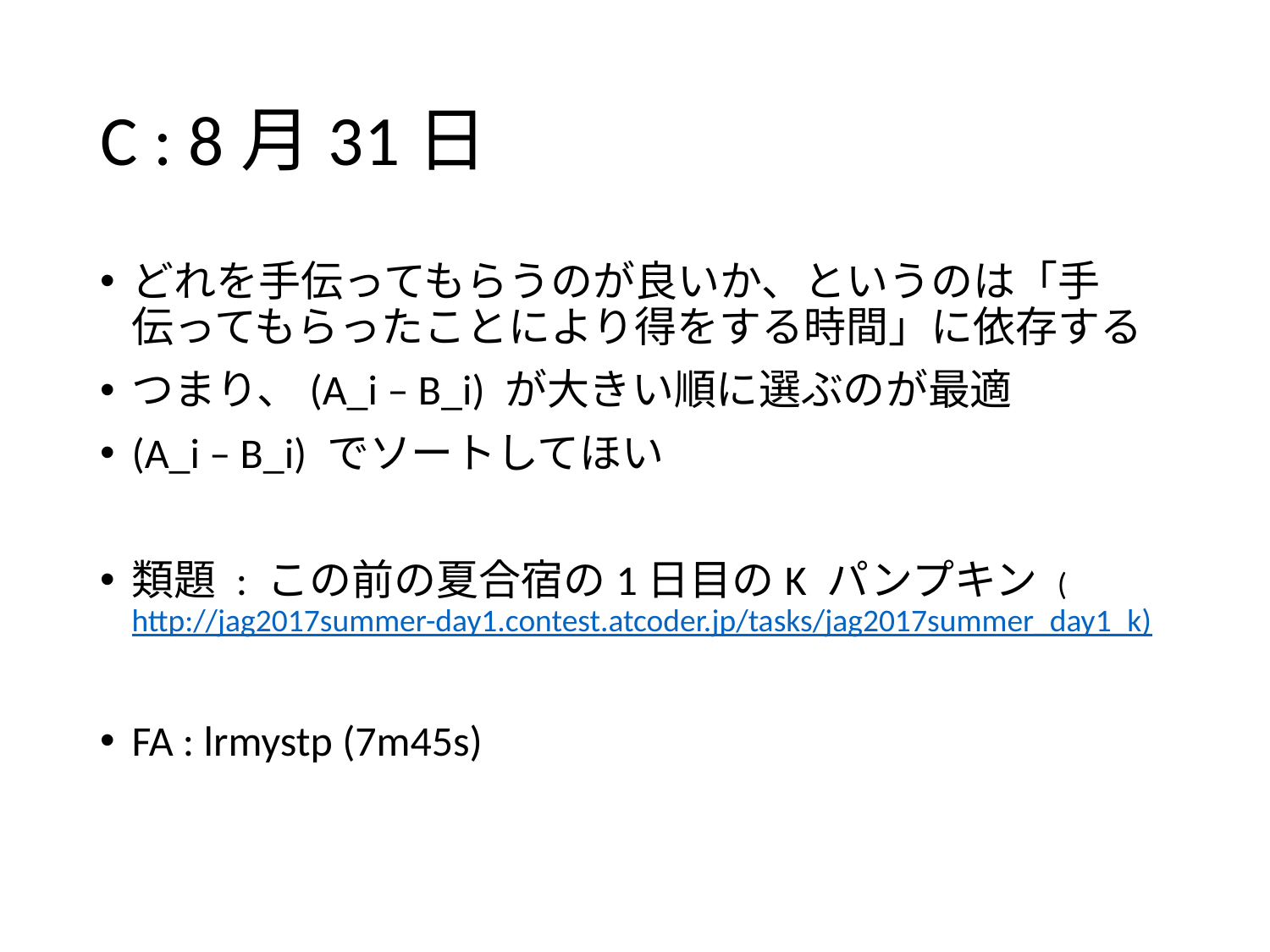

# C : 8月31日
どれを手伝ってもらうのが良いか、というのは「手伝ってもらったことにより得をする時間」に依存する
つまり、(A_i – B_i) が大きい順に選ぶのが最適
(A_i – B_i) でソートしてほい

類題 : この前の夏合宿の1日目のK パンプキン (http://jag2017summer-day1.contest.atcoder.jp/tasks/jag2017summer_day1_k)

FA : lrmystp (7m45s)